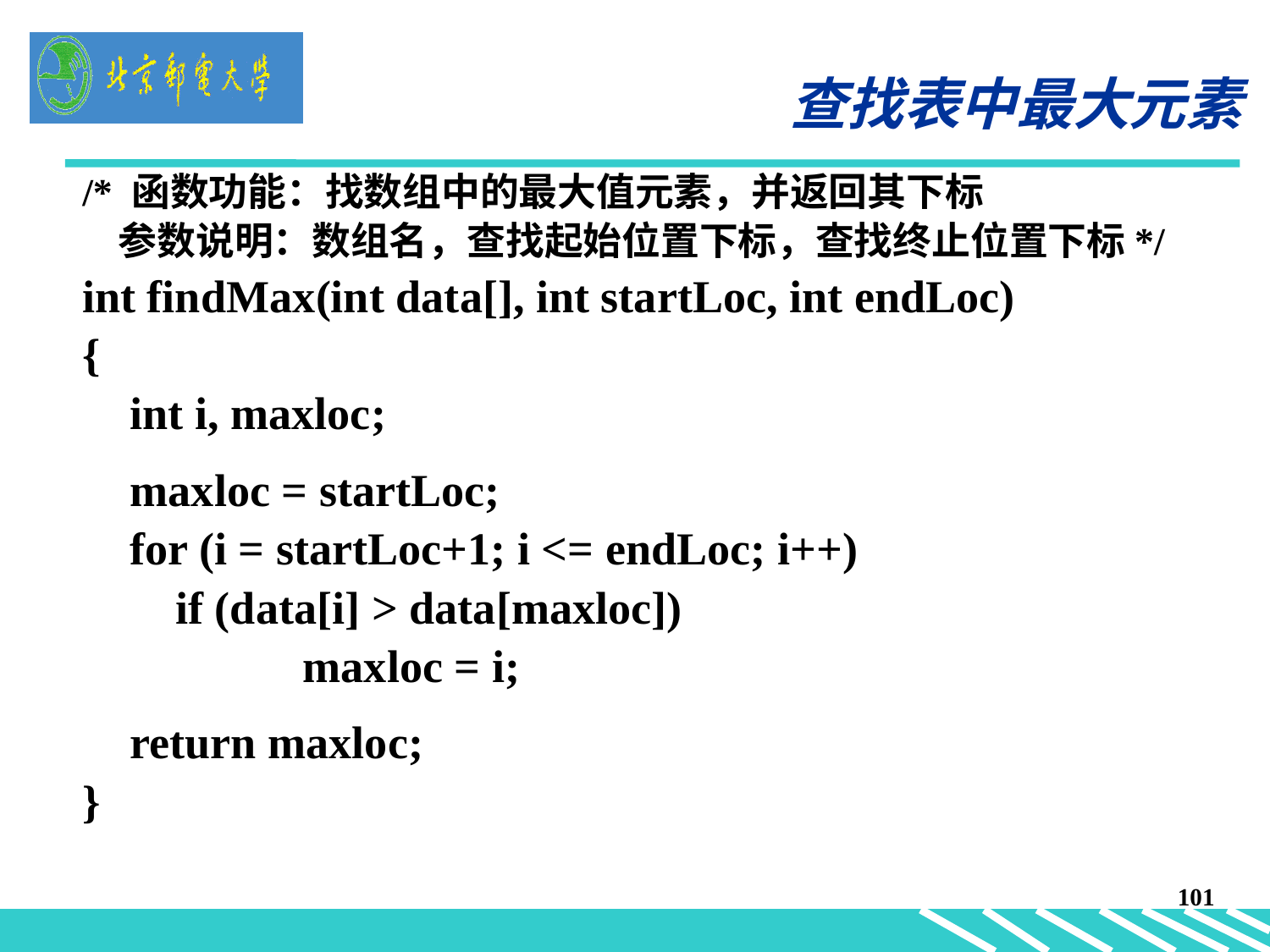

查找表中最大元素
/* 函数功能：找数组中的最大值元素，并返回其下标
   参数说明：数组名，查找起始位置下标，查找终止位置下标*/
int findMax(int data[], int startLoc, int endLoc)
{
	int i, maxloc;

	maxloc = startLoc;
	for (i = startLoc+1; i <= endLoc; i++)
	    if (data[i] > data[maxloc])
		    maxloc = i;

	return maxloc;
}
101